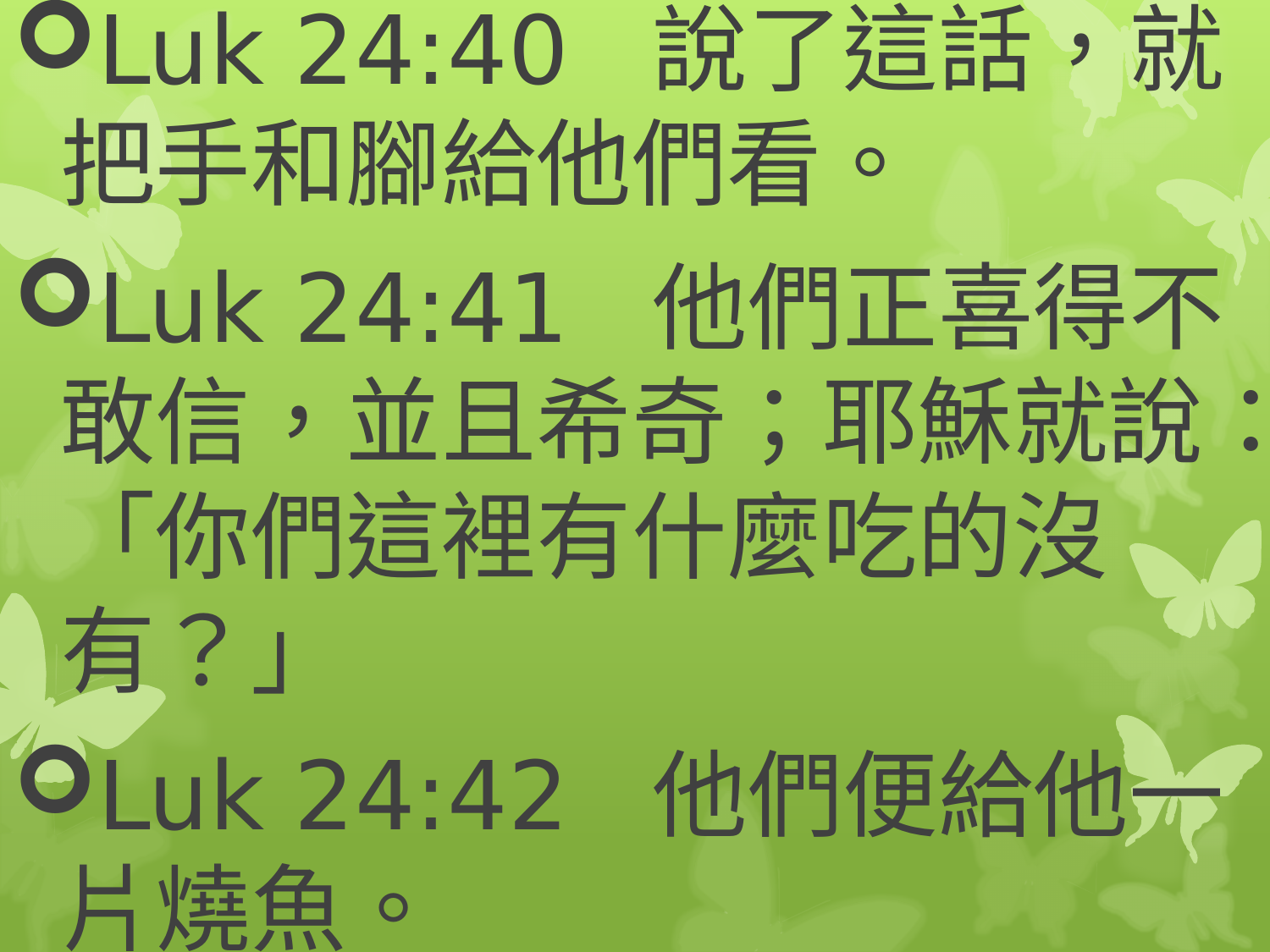

Luk 24:40  說了這話，就把手和腳給他們看。
Luk 24:41  他們正喜得不敢信，並且希奇；耶穌就說：「你們這裡有什麼吃的沒有？」
Luk 24:42  他們便給他一片燒魚。